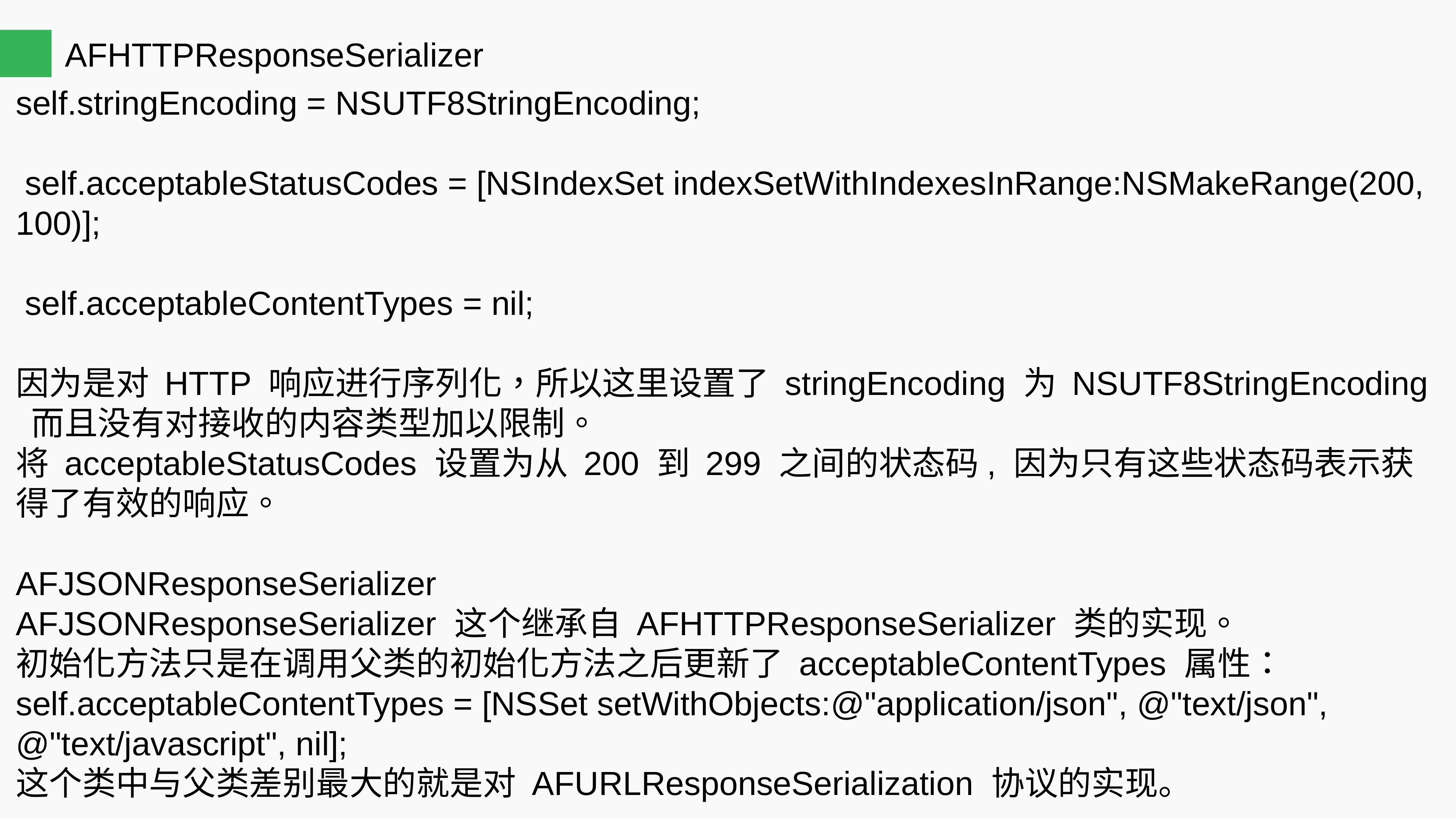

AFHTTPResponseSerializer
self.stringEncoding = NSUTF8StringEncoding;

 self.acceptableStatusCodes = [NSIndexSet indexSetWithIndexesInRange:NSMakeRange(200, 100)];

 self.acceptableContentTypes = nil;

因为是对 HTTP 响应进行序列化，所以这里设置了 stringEncoding 为 NSUTF8StringEncoding
 而且没有对接收的内容类型加以限制。
将 acceptableStatusCodes 设置为从 200 到 299 之间的状态码, 因为只有这些状态码表示获得了有效的响应。

AFJSONResponseSerializer
AFJSONResponseSerializer 这个继承自 AFHTTPResponseSerializer 类的实现。
初始化方法只是在调用父类的初始化方法之后更新了 acceptableContentTypes 属性：
self.acceptableContentTypes = [NSSet setWithObjects:@"application/json", @"text/json", @"text/javascript", nil];
这个类中与父类差别最大的就是对 AFURLResponseSerialization 协议的实现。